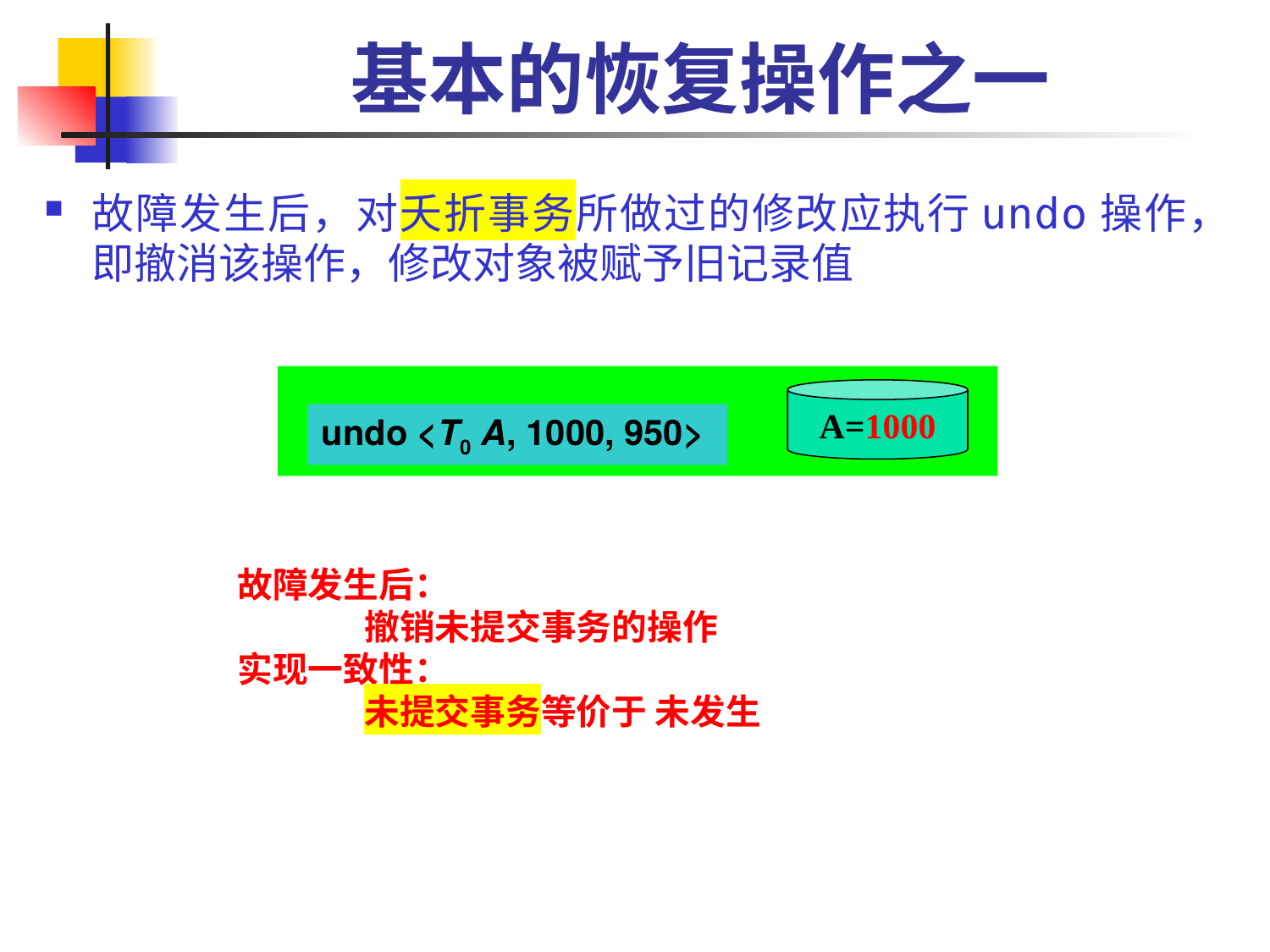

# 基本的恢复操作之一
故障发生后，对夭折事务所做过的修改应执行undo操作，即撤消该操作，修改对象被赋予旧记录值

A=1000
undo <T0 A, 1000, 950>
故障发生后：
	撤销未提交事务的操作
实现一致性：
	未提交事务等价于 未发生